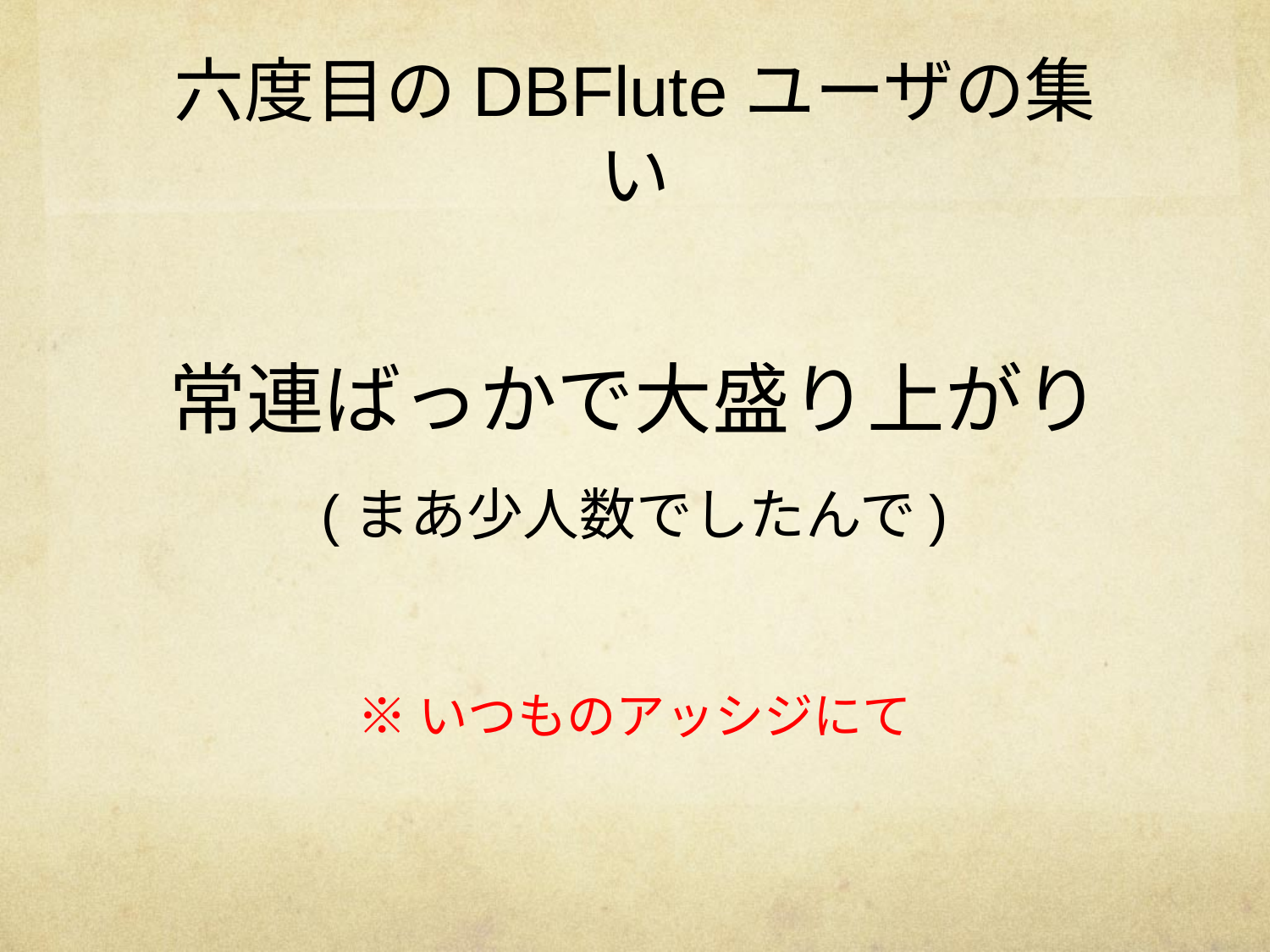

# 六度目のDBFluteユーザの集い

常連ばっかで大盛り上がり
(まあ少人数でしたんで)

※いつものアッシジにて